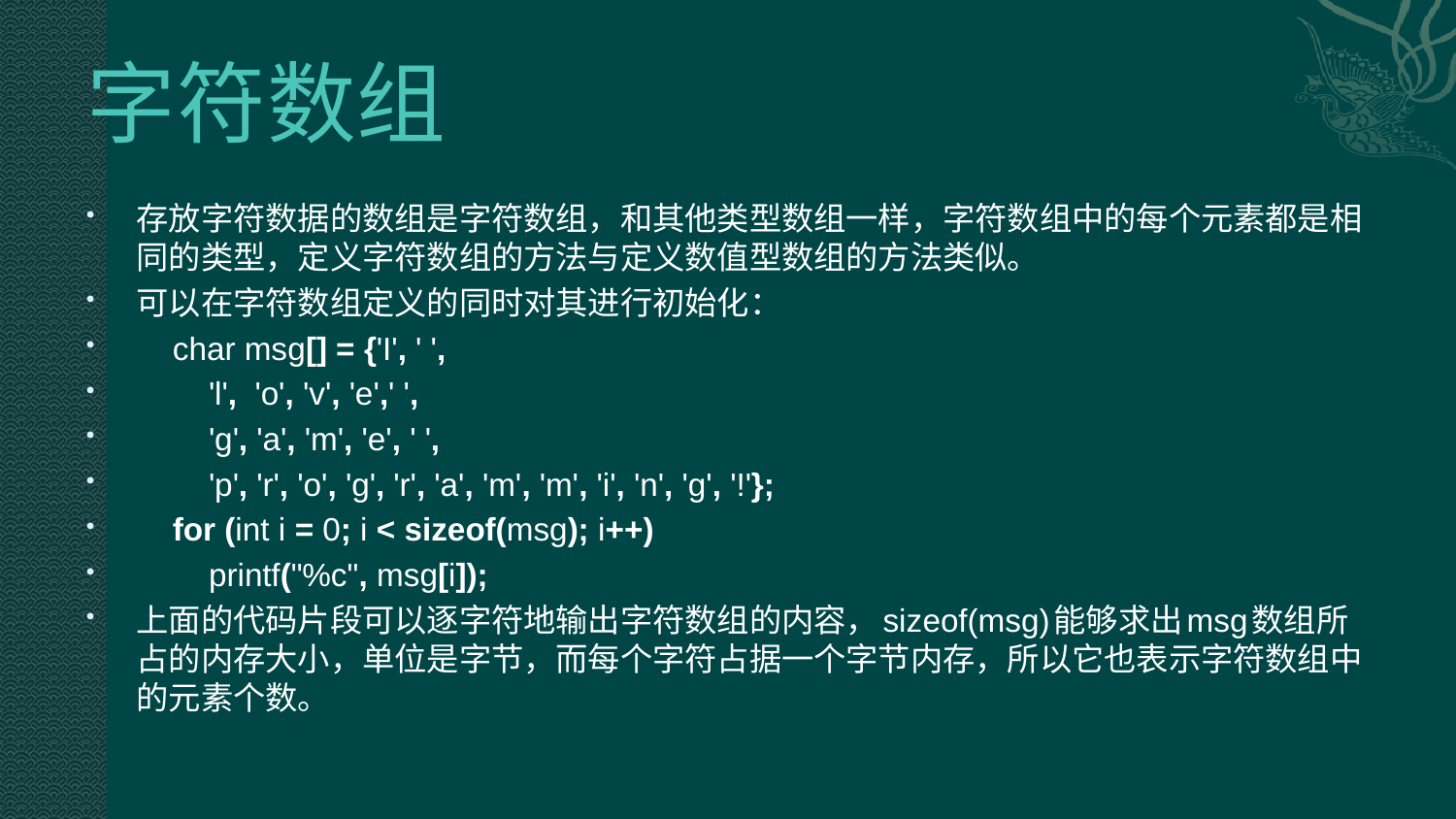

# 字符数组
存放字符数据的数组是字符数组，和其他类型数组一样，字符数组中的每个元素都是相同的类型，定义字符数组的方法与定义数值型数组的方法类似。
可以在字符数组定义的同时对其进行初始化：
    char msg[] = {'I', ' ',
        'l',  'o', 'v', 'e',' ',
        'g', 'a', 'm', 'e', ' ',
        'p', 'r', 'o', 'g', 'r', 'a', 'm', 'm', 'i', 'n', 'g', '!'};
    for (int i = 0; i < sizeof(msg); i++)
        printf("%c", msg[i]);
上面的代码片段可以逐字符地输出字符数组的内容，sizeof(msg)能够求出msg数组所占的内存大小，单位是字节，而每个字符占据一个字节内存，所以它也表示字符数组中的元素个数。